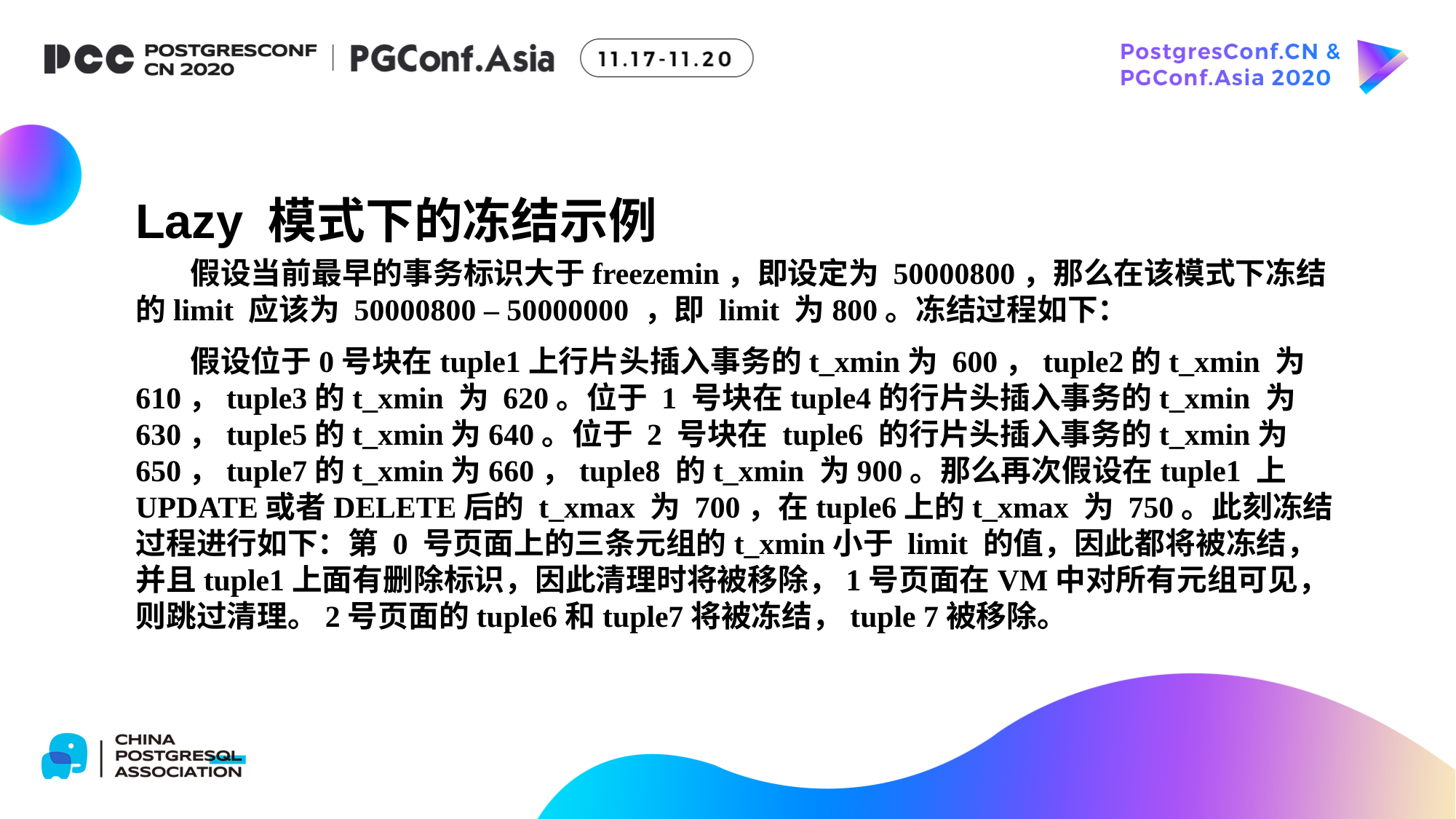

Lazy 模式下的冻结示例
假设当前最早的事务标识大于freezemin，即设定为 50000800，那么在该模式下冻结的limit 应该为 50000800 – 50000000 ，即 limit 为800。冻结过程如下：
假设位于0号块在tuple1上行片头插入事务的t_xmin为 600，tuple2的t_xmin 为610，tuple3的t_xmin 为 620。位于 1 号块在tuple4的行片头插入事务的t_xmin 为630，tuple5的t_xmin为640。位于 2 号块在 tuple6 的行片头插入事务的t_xmin为 650，tuple7的t_xmin为660，tuple8 的t_xmin 为900。那么再次假设在tuple1 上UPDATE或者DELETE后的 t_xmax 为 700，在tuple6上的t_xmax 为 750。此刻冻结过程进行如下：第 0 号页面上的三条元组的t_xmin小于 limit 的值，因此都将被冻结，并且tuple1上面有删除标识，因此清理时将被移除，1号页面在VM中对所有元组可见，则跳过清理。2号页面的tuple6和tuple7将被冻结，tuple 7被移除。